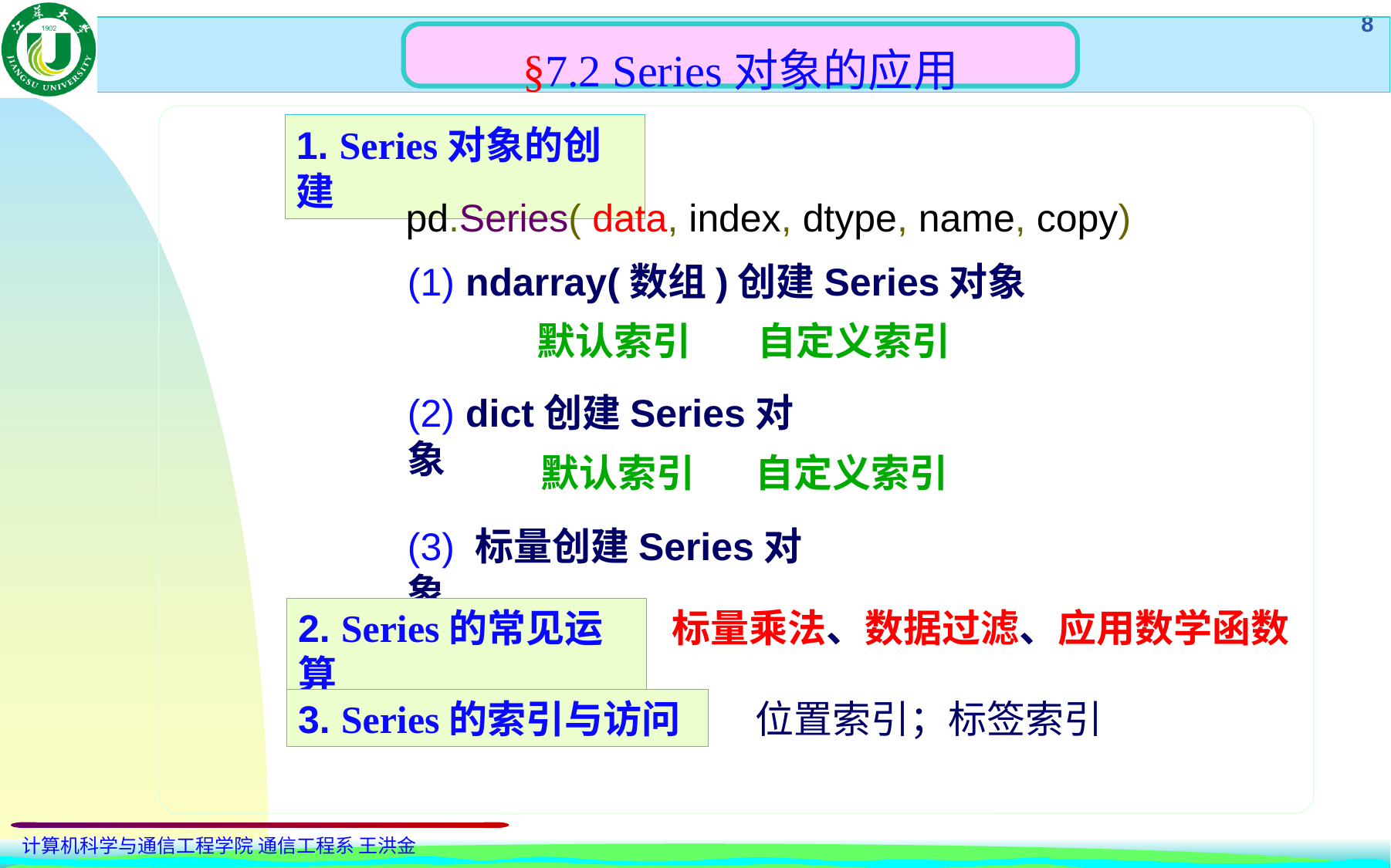

§7.2 Series对象的应用
1. Series对象的创建
pd.Series( data, index, dtype, name, copy)
(1) ndarray(数组)创建Series对象
自定义索引
默认索引
(2) dict创建Series对象
默认索引
自定义索引
(3) 标量创建Series对象
标量乘法、数据过滤、应用数学函数
2. Series的常见运算
位置索引；标签索引
3. Series的索引与访问